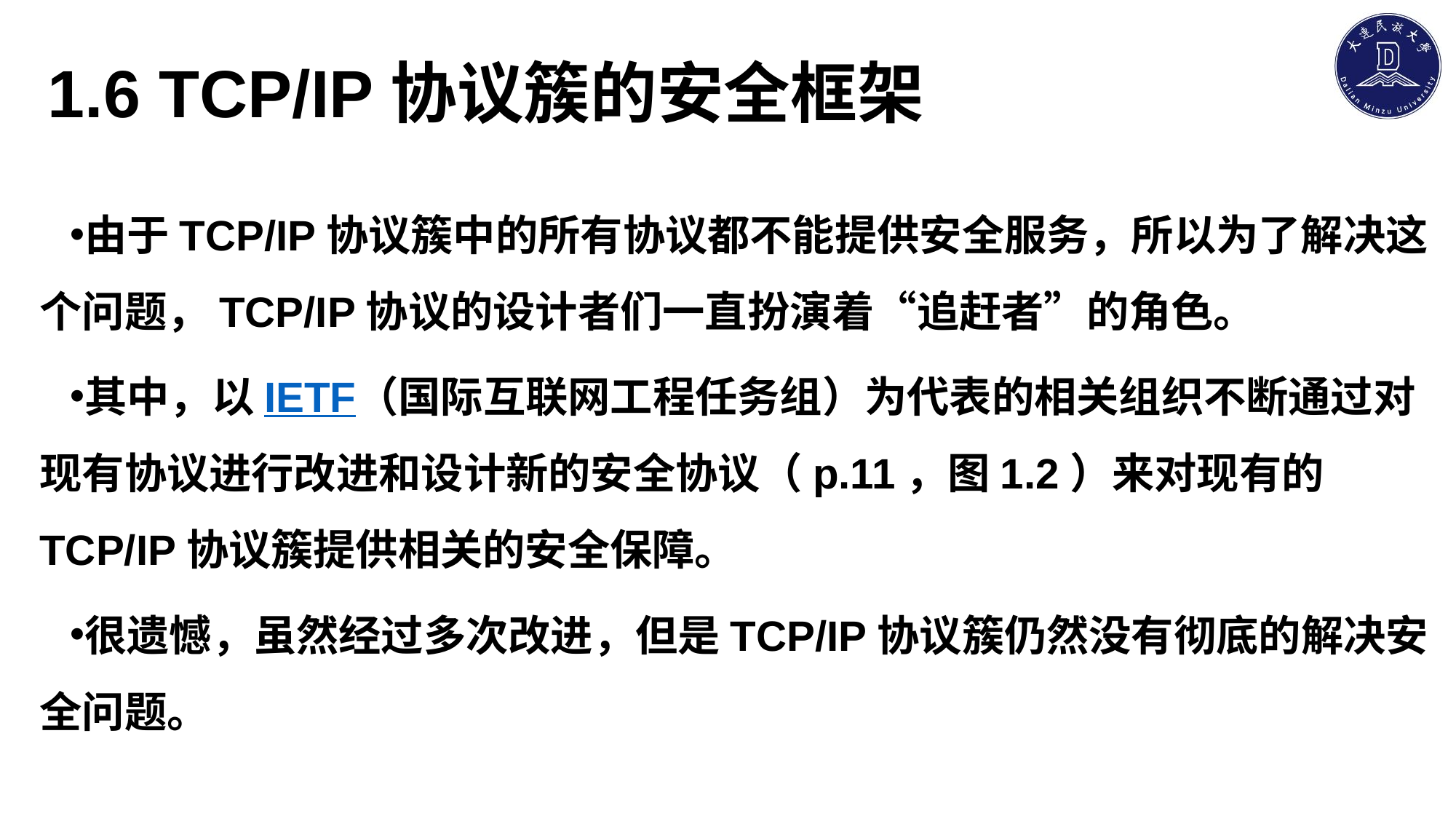

# 1.6 TCP/IP协议簇的安全框架
由于TCP/IP协议簇中的所有协议都不能提供安全服务，所以为了解决这个问题，TCP/IP协议的设计者们一直扮演着“追赶者”的角色。
其中，以IETF（国际互联网工程任务组）为代表的相关组织不断通过对现有协议进行改进和设计新的安全协议（p.11，图1.2）来对现有的TCP/IP协议簇提供相关的安全保障。
很遗憾，虽然经过多次改进，但是TCP/IP协议簇仍然没有彻底的解决安全问题。